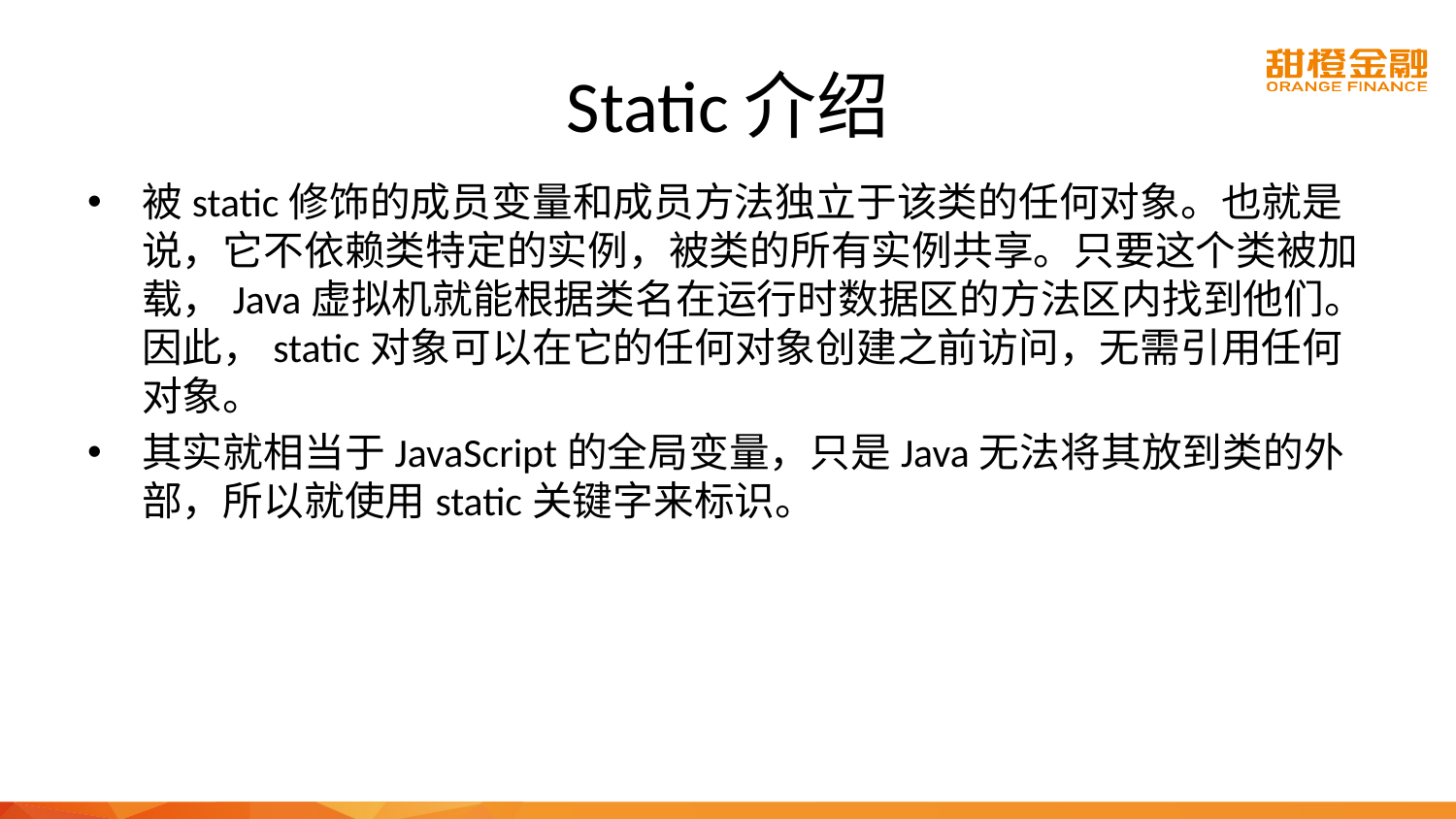

# Static介绍
被static修饰的成员变量和成员方法独立于该类的任何对象。也就是说，它不依赖类特定的实例，被类的所有实例共享。只要这个类被加载，Java虚拟机就能根据类名在运行时数据区的方法区内找到他们。因此，static对象可以在它的任何对象创建之前访问，无需引用任何对象。
其实就相当于JavaScript的全局变量，只是Java无法将其放到类的外部，所以就使用static关键字来标识。